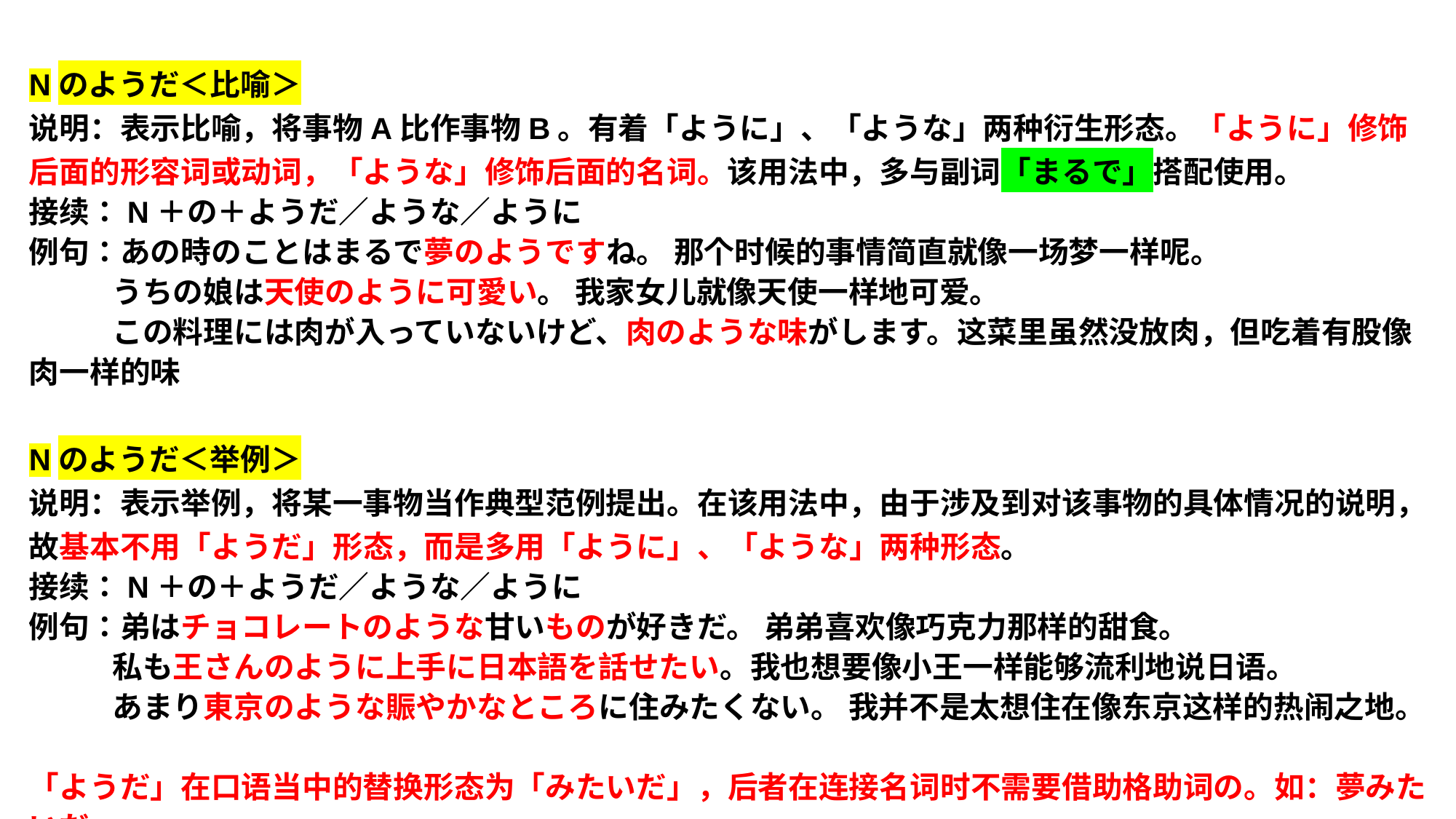

Nのようだ＜比喻＞
说明：表示比喻，将事物A比作事物B。有着「ように」、「ような」两种衍生形态。「ように」修饰后面的形容词或动词，「ような」修饰后面的名词。该用法中，多与副词「まるで」搭配使用。
接续：N＋の＋ようだ／ような／ように
例句：あの時のことはまるで夢のようですね。 那个时候的事情简直就像一场梦一样呢。
           うちの娘は天使のように可愛い。 我家女儿就像天使一样地可爱。
           この料理には肉が入っていないけど、肉のような味がします。这菜里虽然没放肉，但吃着有股像肉一样的味

Nのようだ＜举例＞
说明：表示举例，将某一事物当作典型范例提出。在该用法中，由于涉及到对该事物的具体情况的说明，故基本不用「ようだ」形态，而是多用「ように」、「ような」两种形态。
接续：N＋の＋ようだ／ような／ように
例句：弟はチョコレートのような甘いものが好きだ。 弟弟喜欢像巧克力那样的甜食。
           私も王さんのように上手に日本語を話せたい。我也想要像小王一样能够流利地说日语。
           あまり東京のような賑やかなところに住みたくない。 我并不是太想住在像东京这样的热闹之地。

「ようだ」在口语当中的替换形态为「みたいだ」，后者在连接名词时不需要借助格助词の。如：夢みたいだ
「みたいだ」同样有「みたいに」「みたいな」这两种衍生形态